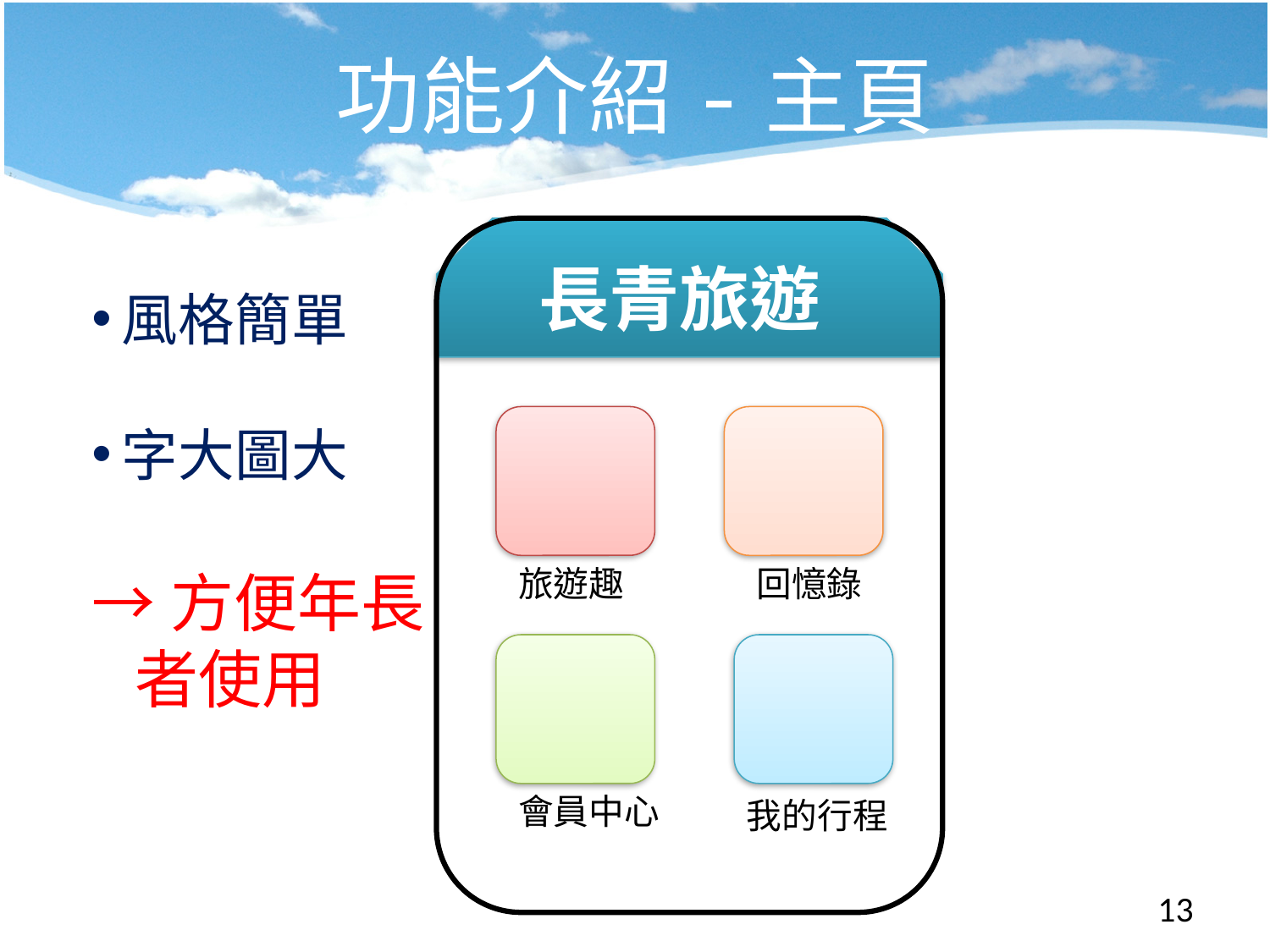

# 功能介紹-主頁

長青旅遊
風格簡單

字大圖大

→方便年長
  者使用

旅遊趣
回憶錄

會員中心
我的行程
13